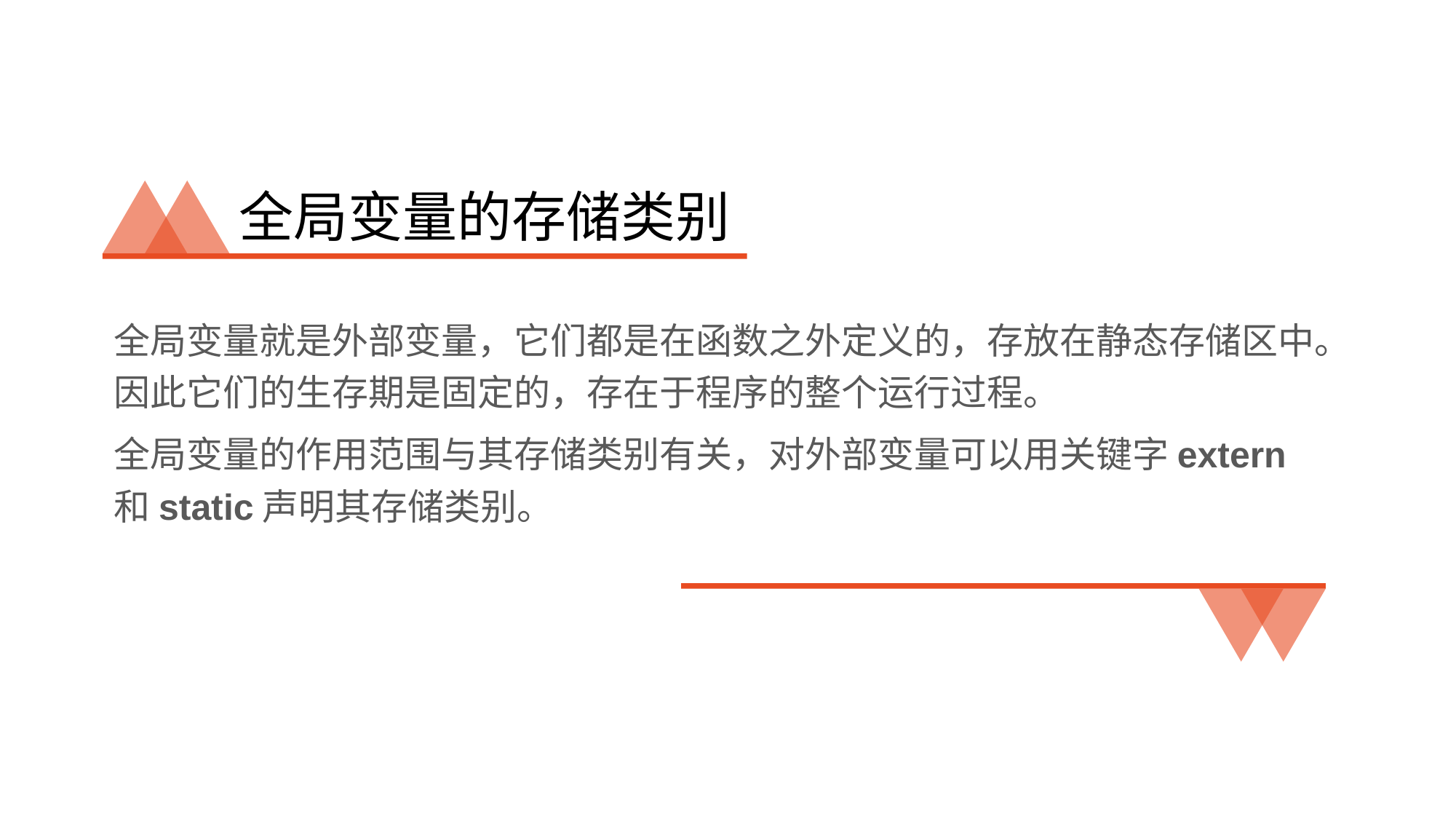

# 全局变量的存储类别

全局变量就是外部变量，它们都是在函数之外定义的，存放在静态存储区中。因此它们的生存期是固定的，存在于程序的整个运行过程。
全局变量的作用范围与其存储类别有关，对外部变量可以用关键字extern和static声明其存储类别。